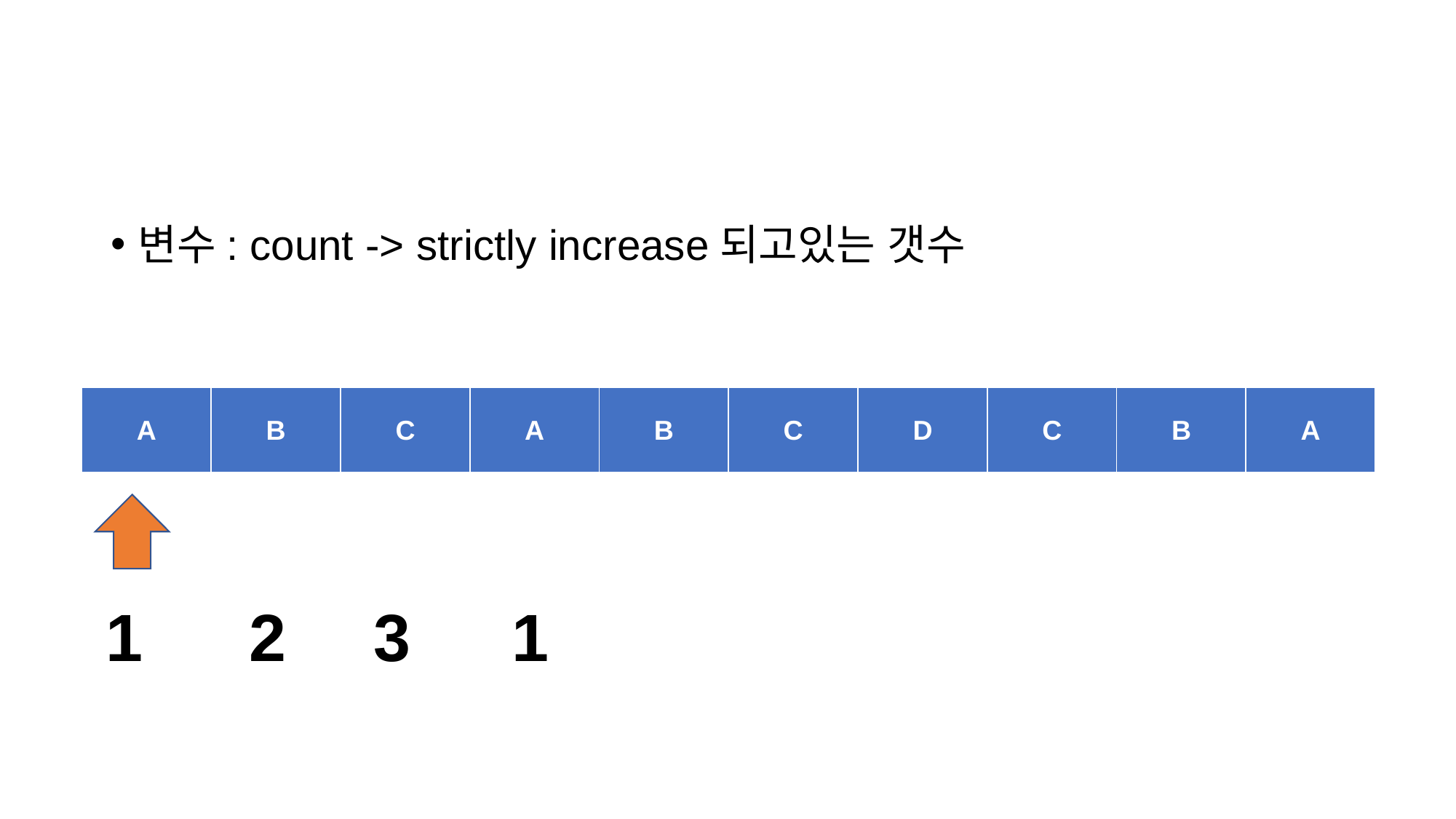

변수: count -> strictly increase되고있는 갯수
| A | B | C | A | B | C | D | C | B | A |
| --- | --- | --- | --- | --- | --- | --- | --- | --- | --- |

1
3
2
1